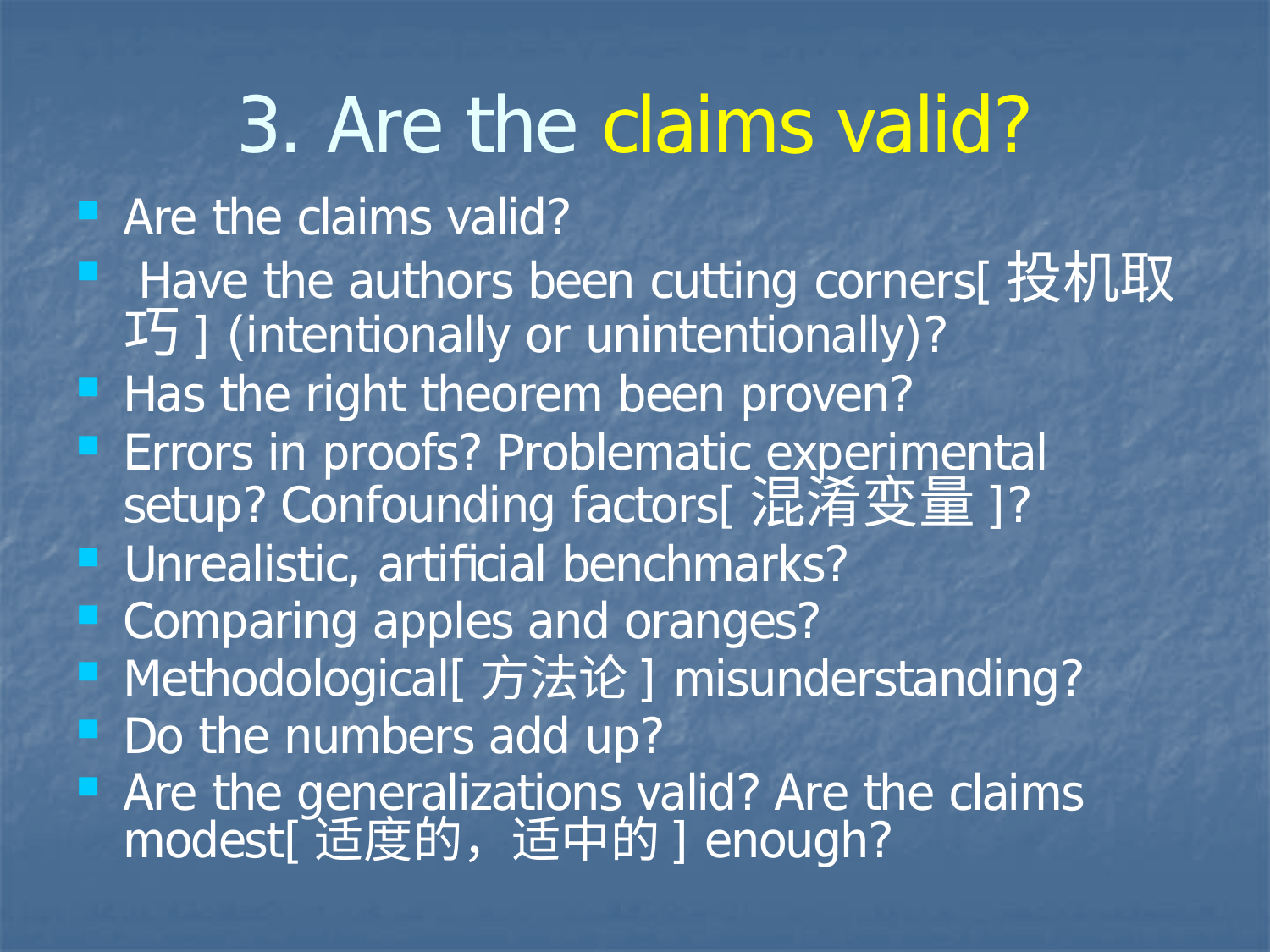

# 3. Are the claims valid?
Are the claims valid?
 Have the authors been cutting corners[投机取巧] (intentionally or unintentionally)?
Has the right theorem been proven?
Errors in proofs? Problematic experimental setup? Confounding factors[混淆变量]?
Unrealistic, artificial benchmarks?
Comparing apples and oranges?
Methodological[方法论] misunderstanding?
Do the numbers add up?
Are the generalizations valid? Are the claims modest[适度的，适中的] enough?